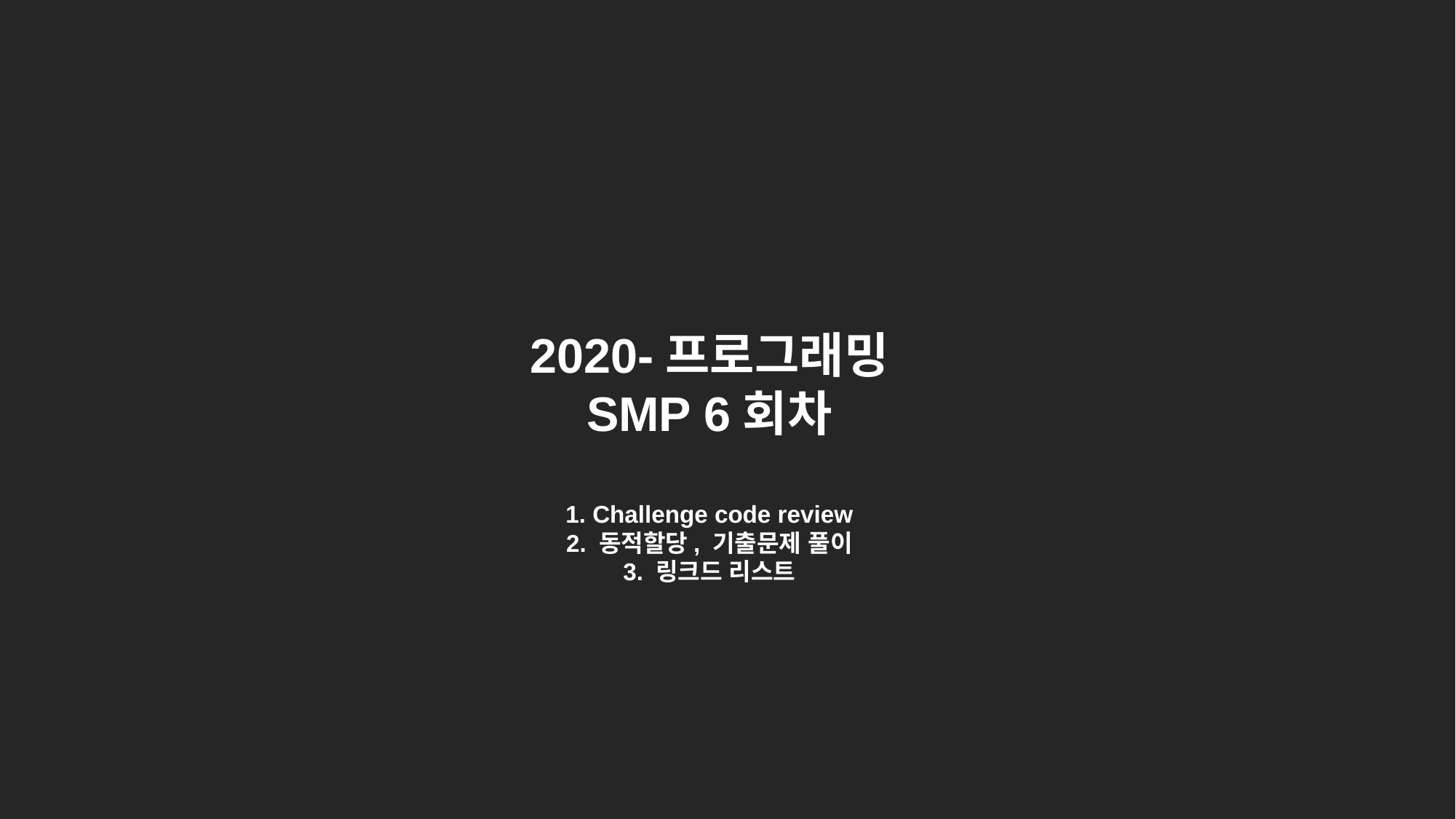

2020-프로그래밍
SMP 6회차
1. Challenge code review
2. 동적할당, 기출문제 풀이
3. 링크드 리스트